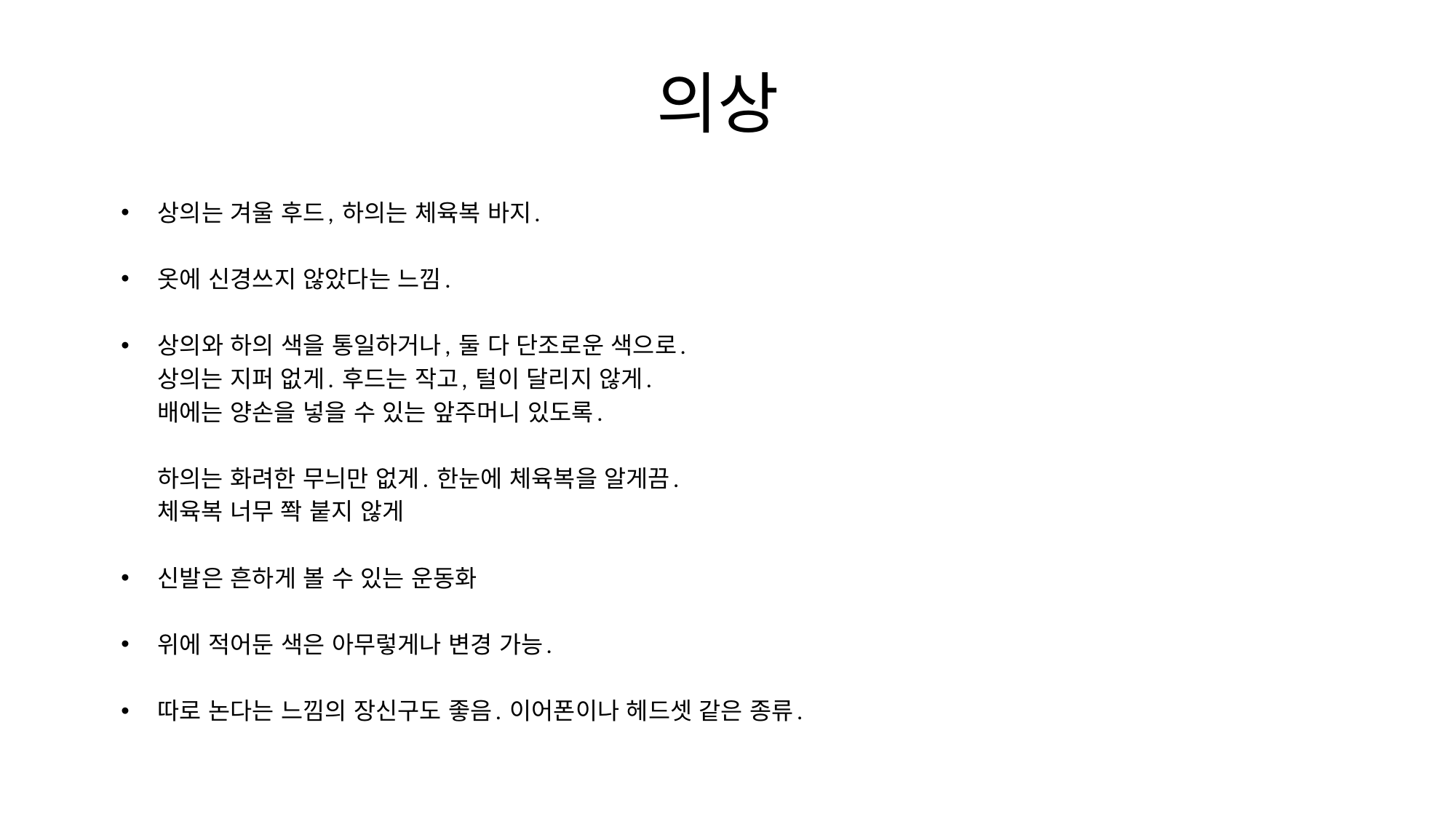

# 의상
상의는 겨울 후드, 하의는 체육복 바지.

옷에 신경쓰지 않았다는 느낌.

상의와 하의 색을 통일하거나, 둘 다 단조로운 색으로.
     상의는 지퍼 없게. 후드는 작고, 털이 달리지 않게.
     배에는 양손을 넣을 수 있는 앞주머니 있도록.

     하의는 화려한 무늬만 없게. 한눈에 체육복을 알게끔.
     체육복 너무 쫙 붙지 않게

신발은 흔하게 볼 수 있는 운동화

위에 적어둔 색은 아무렇게나 변경 가능.

따로 논다는 느낌의 장신구도 좋음. 이어폰이나 헤드셋 같은 종류.